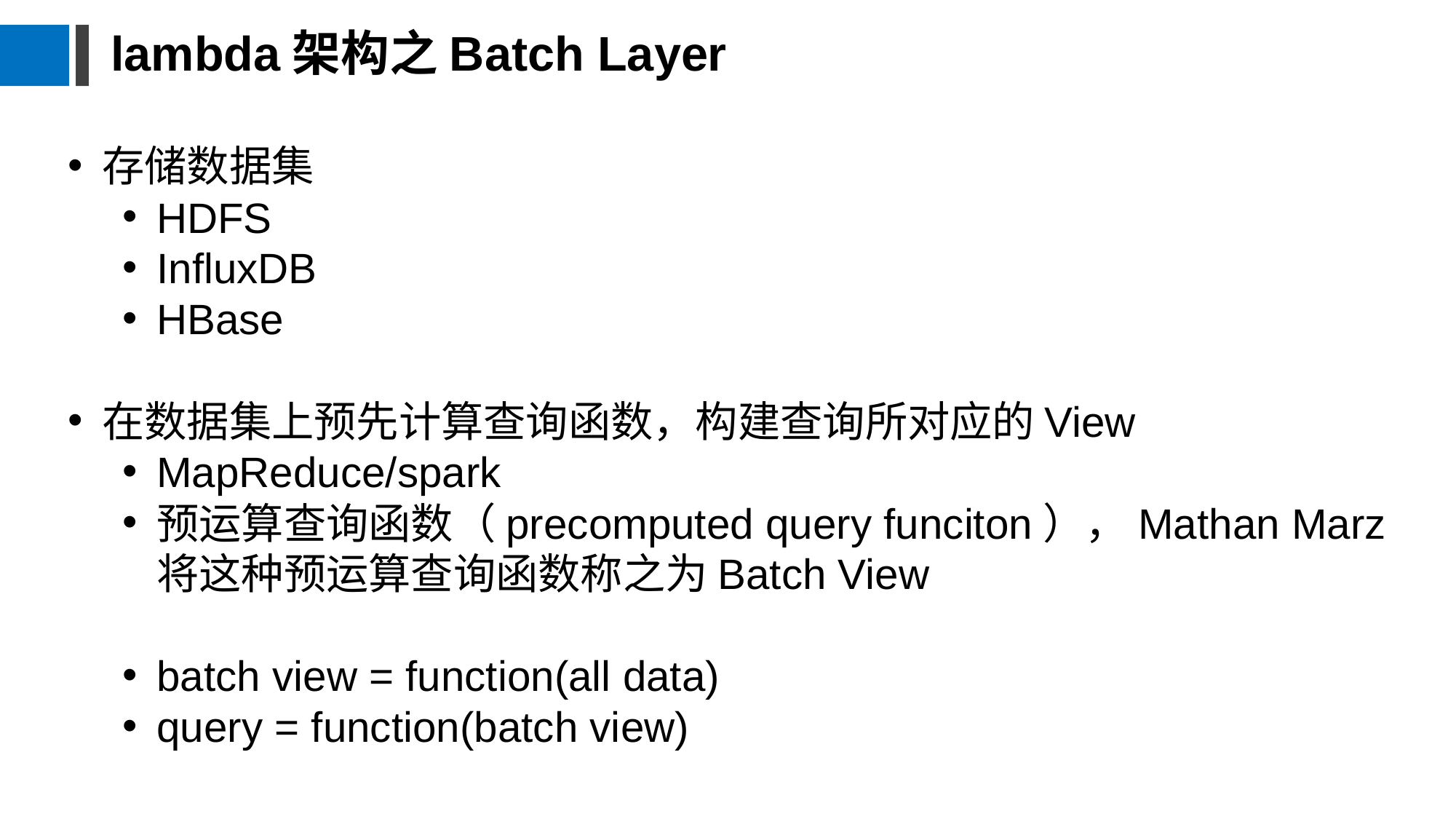

lambda架构之Batch Layer
存储数据集
HDFS
InfluxDB
HBase

在数据集上预先计算查询函数，构建查询所对应的View
MapReduce/spark
预运算查询函数（precomputed query funciton），Mathan Marz将这种预运算查询函数称之为Batch View

batch view = function(all data)
query = function(batch view)